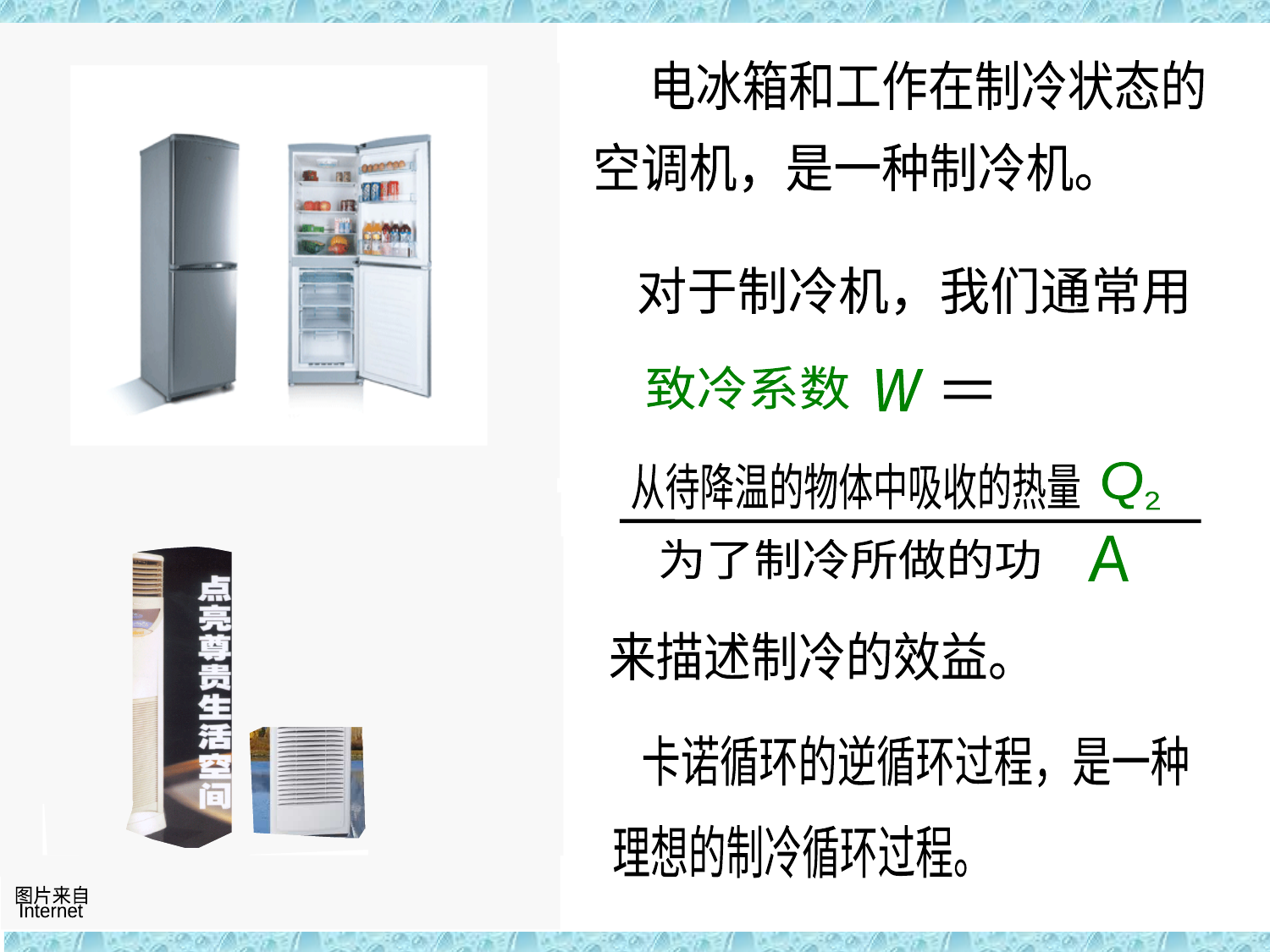

制冷机

电冰箱和工作在制冷状态的
空调机，是一种制冷机。

对于制冷机，我们通常用
致冷系数
w
=
Q
从待降温的物体中吸收的热量
2

A
为了制冷所做的功
来描述制冷的效益。

卡诺循环的逆循环过程，是一种
理想的制冷循环过程。

图片来自
Internet